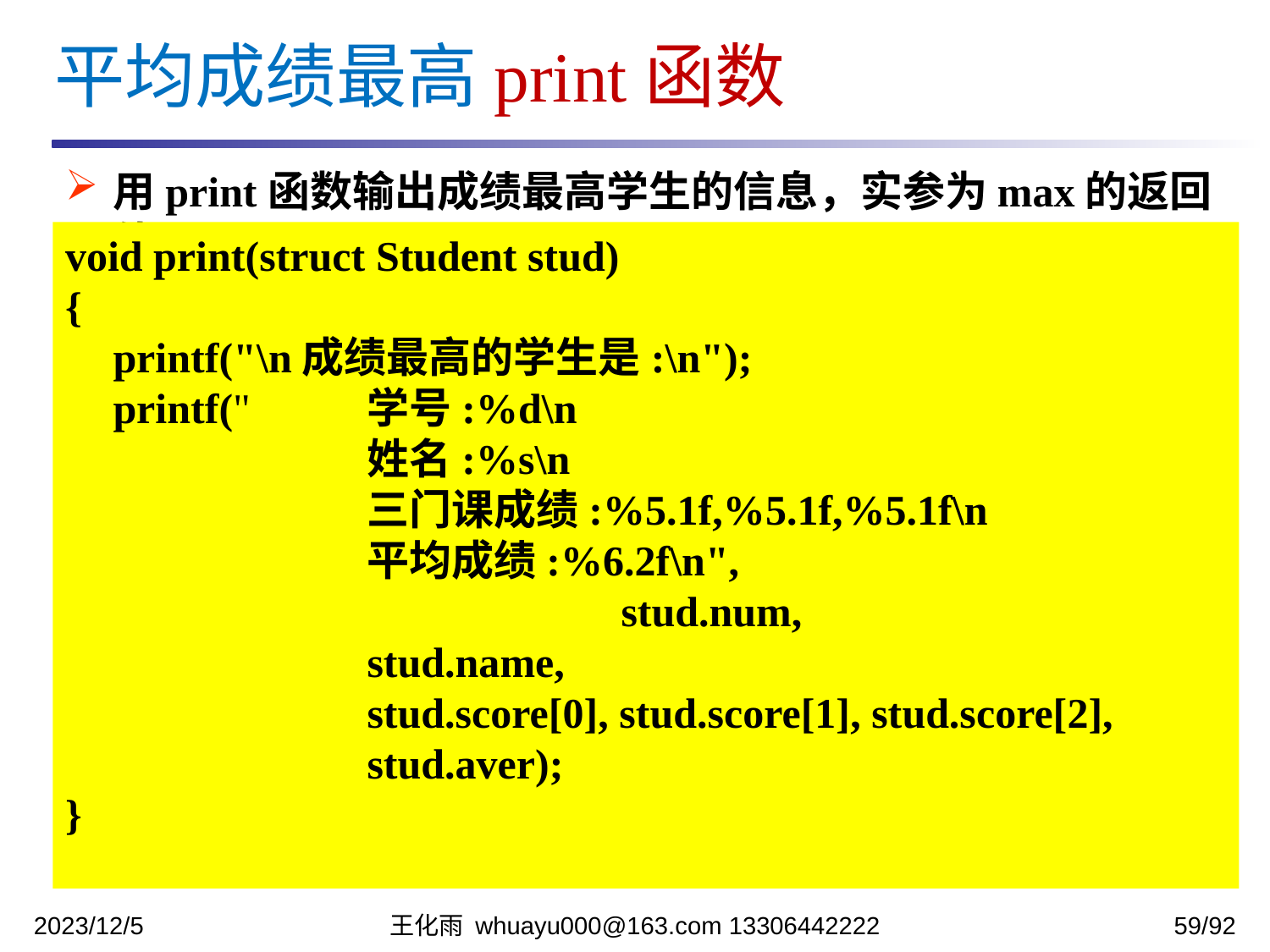

平均成绩最高print函数
用print函数输出成绩最高学生的信息，实参为max的返回值。
void print(struct Student stud)
{
	printf("\n成绩最高的学生是:\n");
	printf("	学号:%d\n
			姓名:%s\n
			三门课成绩:%5.1f,%5.1f,%5.1f\n
			平均成绩:%6.2f\n", 							stud.num,
			stud.name,
			stud.score[0], stud.score[1], stud.score[2],
			stud.aver);
}
2023/12/5
王化雨 whuayu000@163.com 13306442222
59/92